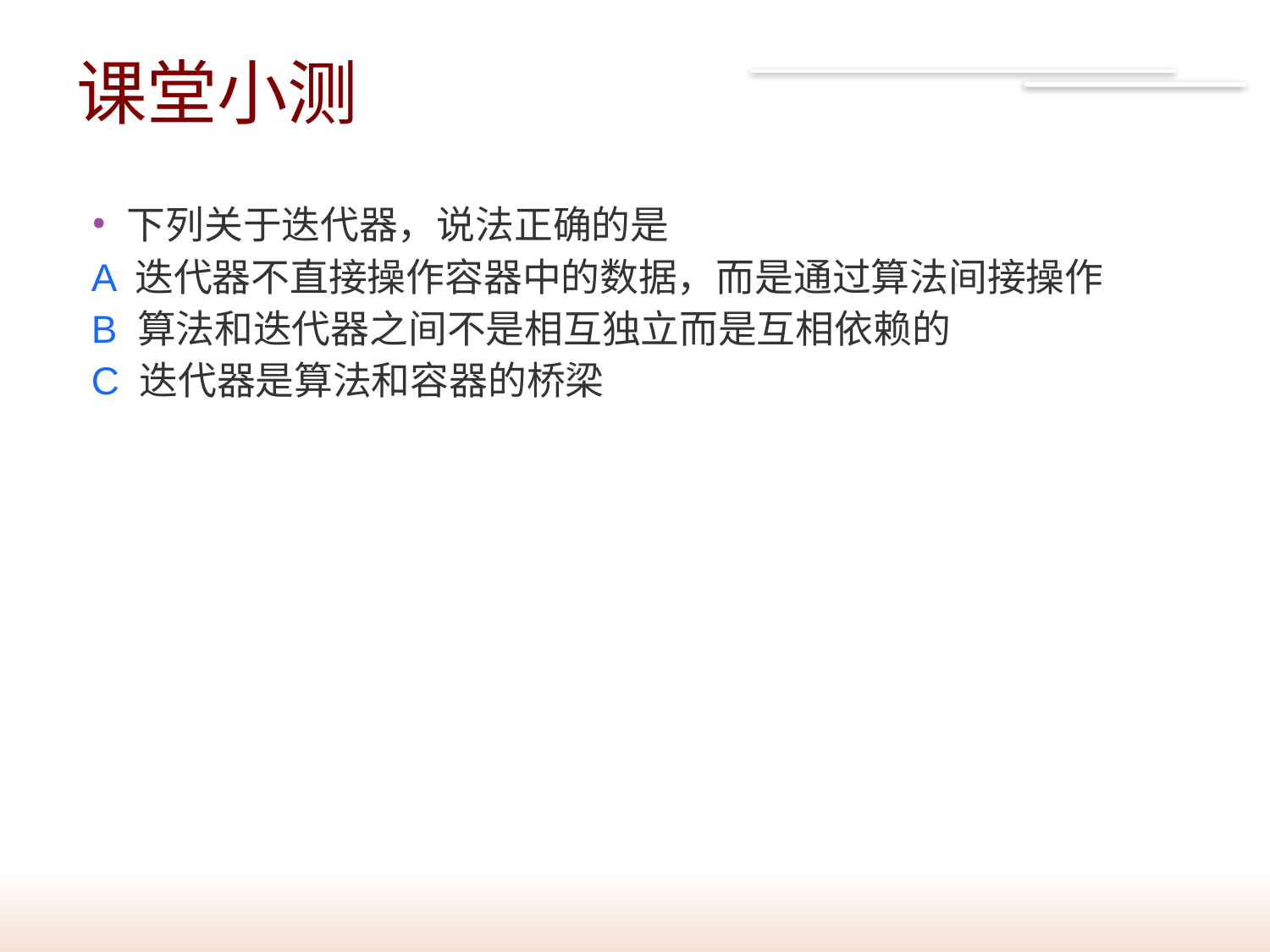

34
# 课堂小测
下列关于迭代器，说法正确的是
A 迭代器不直接操作容器中的数据，而是通过算法间接操作
B 算法和迭代器之间不是相互独立而是互相依赖的
C 迭代器是算法和容器的桥梁